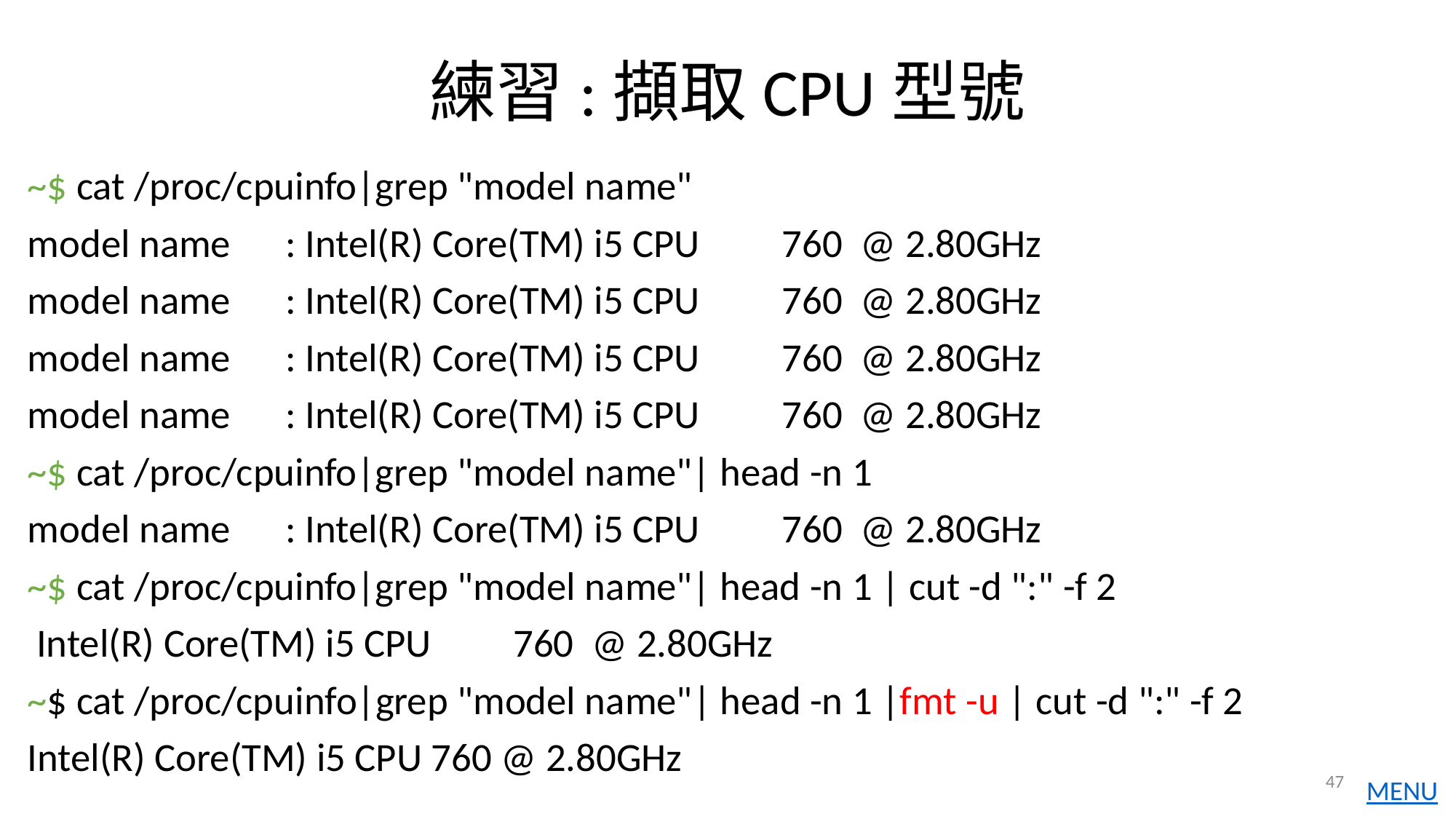

# 練習:擷取CPU型號
~$ cat /proc/cpuinfo|grep "model name"
model name      : Intel(R) Core(TM) i5 CPU         760  @ 2.80GHz
model name      : Intel(R) Core(TM) i5 CPU         760  @ 2.80GHz
model name      : Intel(R) Core(TM) i5 CPU         760  @ 2.80GHz
model name      : Intel(R) Core(TM) i5 CPU         760  @ 2.80GHz
~$ cat /proc/cpuinfo|grep "model name"| head -n 1
model name      : Intel(R) Core(TM) i5 CPU         760  @ 2.80GHz
~$ cat /proc/cpuinfo|grep "model name"| head -n 1 | cut -d ":" -f 2
 Intel(R) Core(TM) i5 CPU         760  @ 2.80GHz
~$ cat /proc/cpuinfo|grep "model name"| head -n 1 |fmt -u | cut -d ":" -f 2
Intel(R) Core(TM) i5 CPU 760 @ 2.80GHz

47